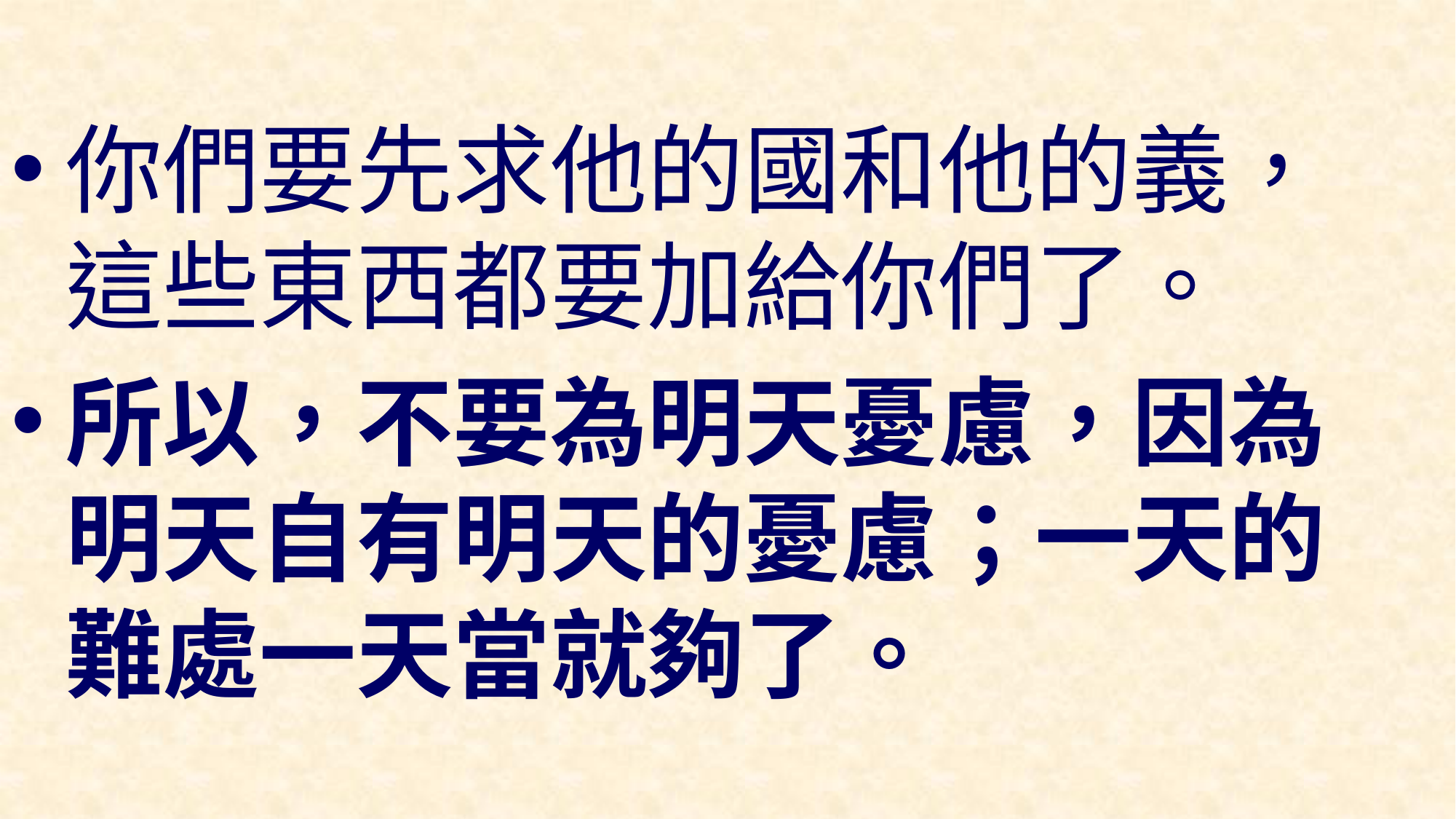

你們要先求他的國和他的義，這些東西都要加給你們了。
所以，不要為明天憂慮，因為明天自有明天的憂慮；一天的難處一天當就夠了。